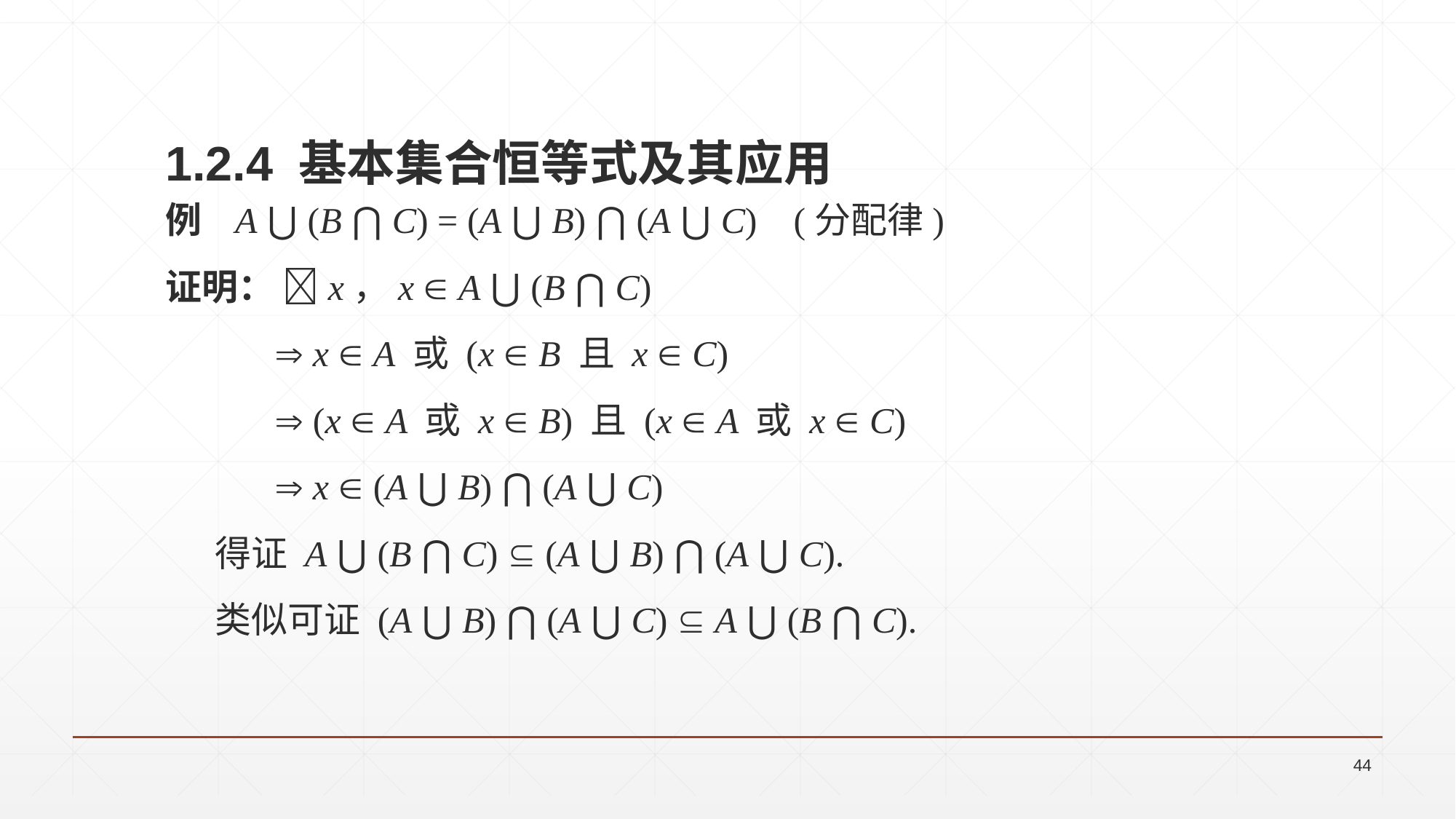

1.2.4 基本集合恒等式及其应用
例   A ⋃ (B ⋂ C) = (A ⋃ B) ⋂ (A ⋃ C)    (分配律)
证明： ∀x，x ∈ A ⋃ (B ⋂ C)
            ⇒ x ∈ A 或 (x ∈ B 且 x ∈ C)
            ⇒ (x ∈ A 或 x ∈ B) 且 (x ∈ A 或 x ∈ C)
            ⇒ x ∈ (A ⋃ B) ⋂ (A ⋃ C)
     得证 A ⋃ (B ⋂ C) ⊆ (A ⋃ B) ⋂ (A ⋃ C).
     类似可证 (A ⋃ B) ⋂ (A ⋃ C) ⊆ A ⋃ (B ⋂ C).
44